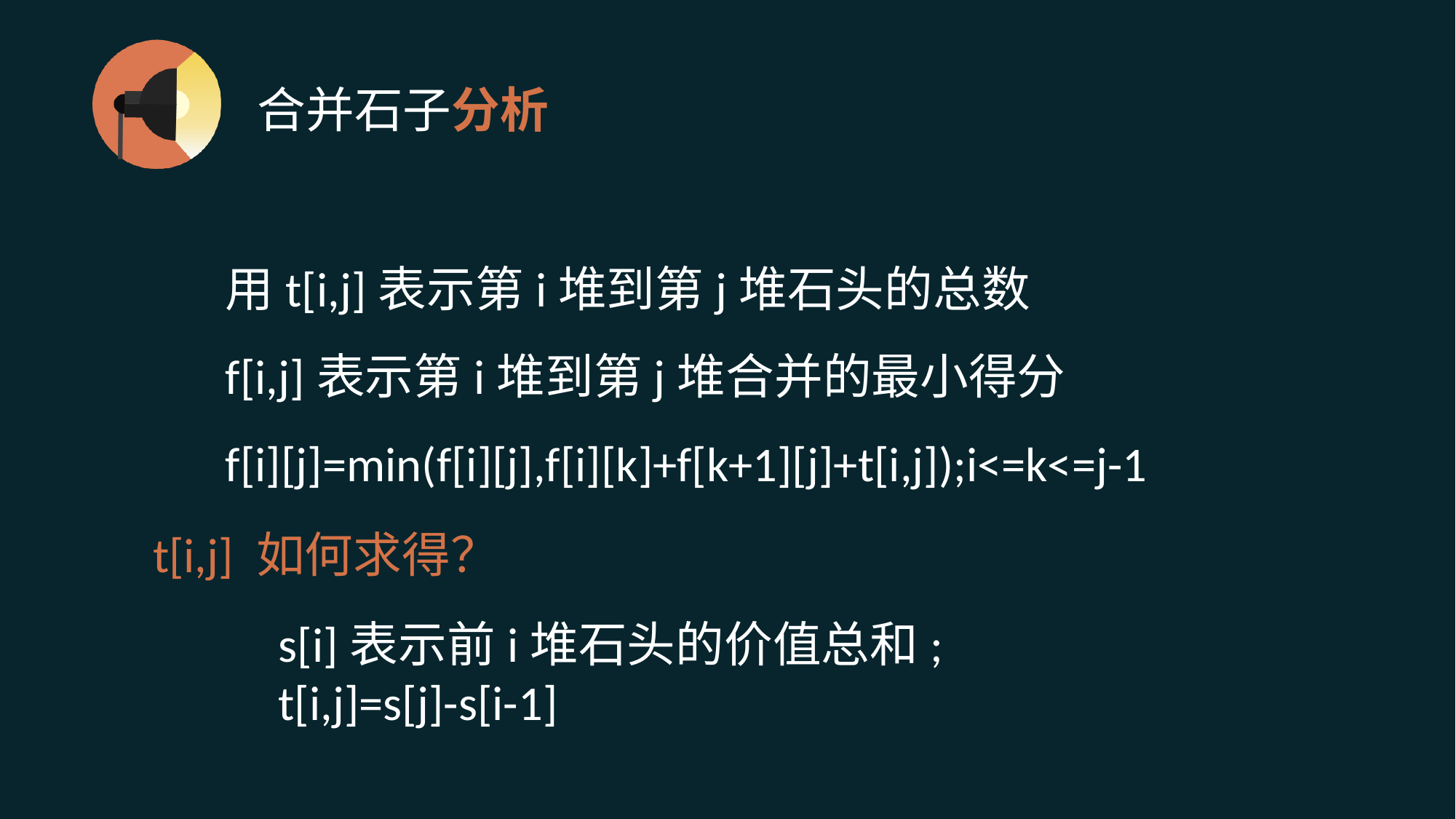

# 合并石子分析
用t[i,j]表示第i堆到第j堆石头的总数
f[i,j]表示第i堆到第j堆合并的最小得分
f[i][j]=min(f[i][j],f[i][k]+f[k+1][j]+t[i,j]);i<=k<=j-1
t[i,j] 如何求得？
s[i]表示前i堆石头的价值总和;
t[i,j]=s[j]-s[i-1]